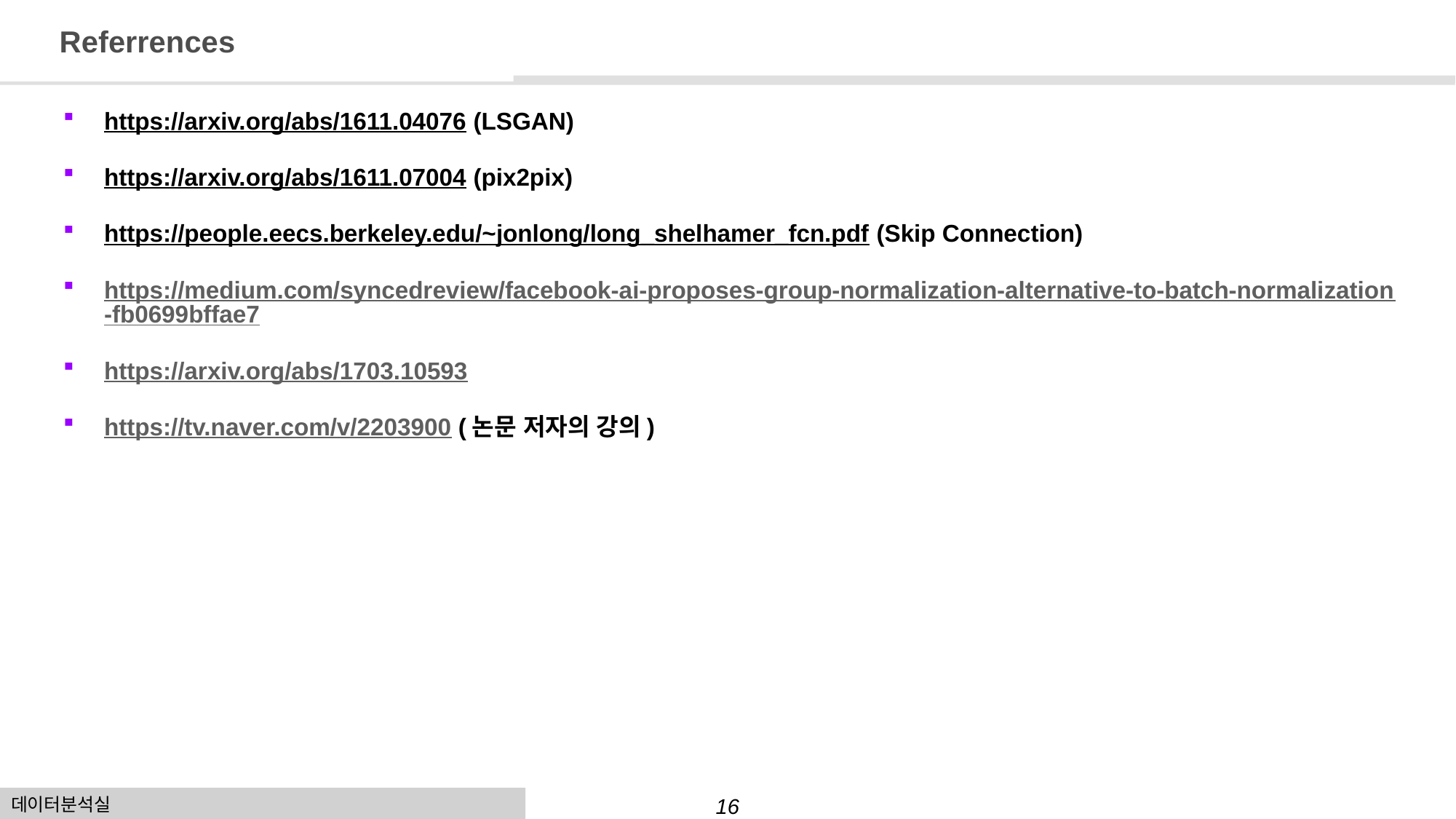

# Referrences
https://arxiv.org/abs/1611.04076 (LSGAN)
https://arxiv.org/abs/1611.07004 (pix2pix)
https://people.eecs.berkeley.edu/~jonlong/long_shelhamer_fcn.pdf (Skip Connection)
https://medium.com/syncedreview/facebook-ai-proposes-group-normalization-alternative-to-batch-normalization-fb0699bffae7
https://arxiv.org/abs/1703.10593
https://tv.naver.com/v/2203900 (논문 저자의 강의)